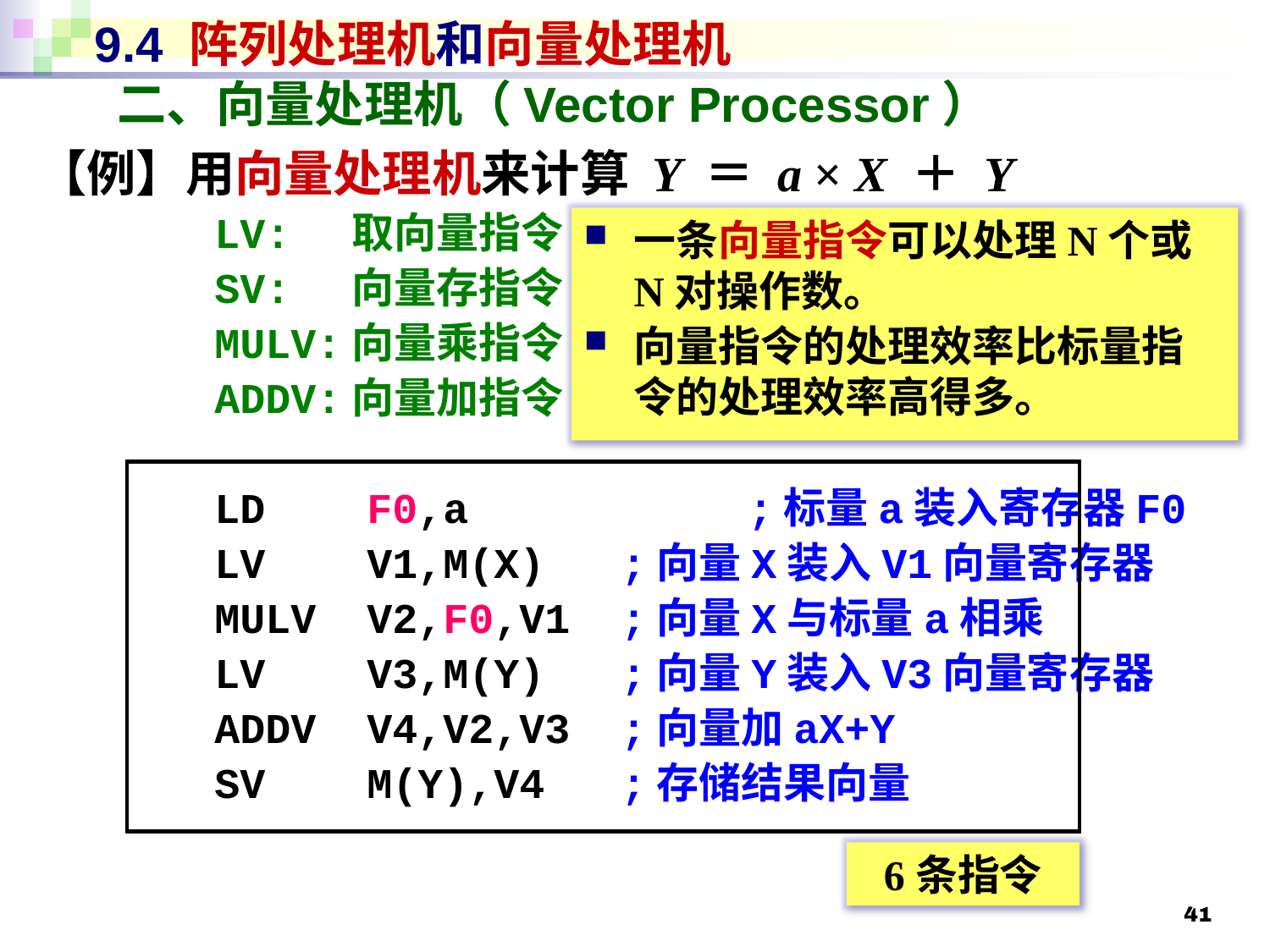

# 9.4 阵列处理机和向量处理机
二、向量处理机（Vector Processor）
【例】用向量处理机来计算 Y ＝ a × X ＋ Y
		LV:  取向量指令
		SV:  向量存指令
		MULV:向量乘指令
		ADDV:向量加指令

		LD	 F0,a		 ;标量a装入寄存器F0
		LV	 V1,M(X)	 ;向量X装入V1向量寄存器
		MULV	 V2,F0,V1	 ;向量X与标量a相乘
		LV	 V3,M(Y)	 ;向量Y装入V3向量寄存器
		ADDV	 V4,V2,V3	 ;向量加aX+Y
		SV	 M(Y),V4	 ;存储结果向量
一条向量指令可以处理N个或N对操作数。
向量指令的处理效率比标量指令的处理效率高得多。

6条指令
41